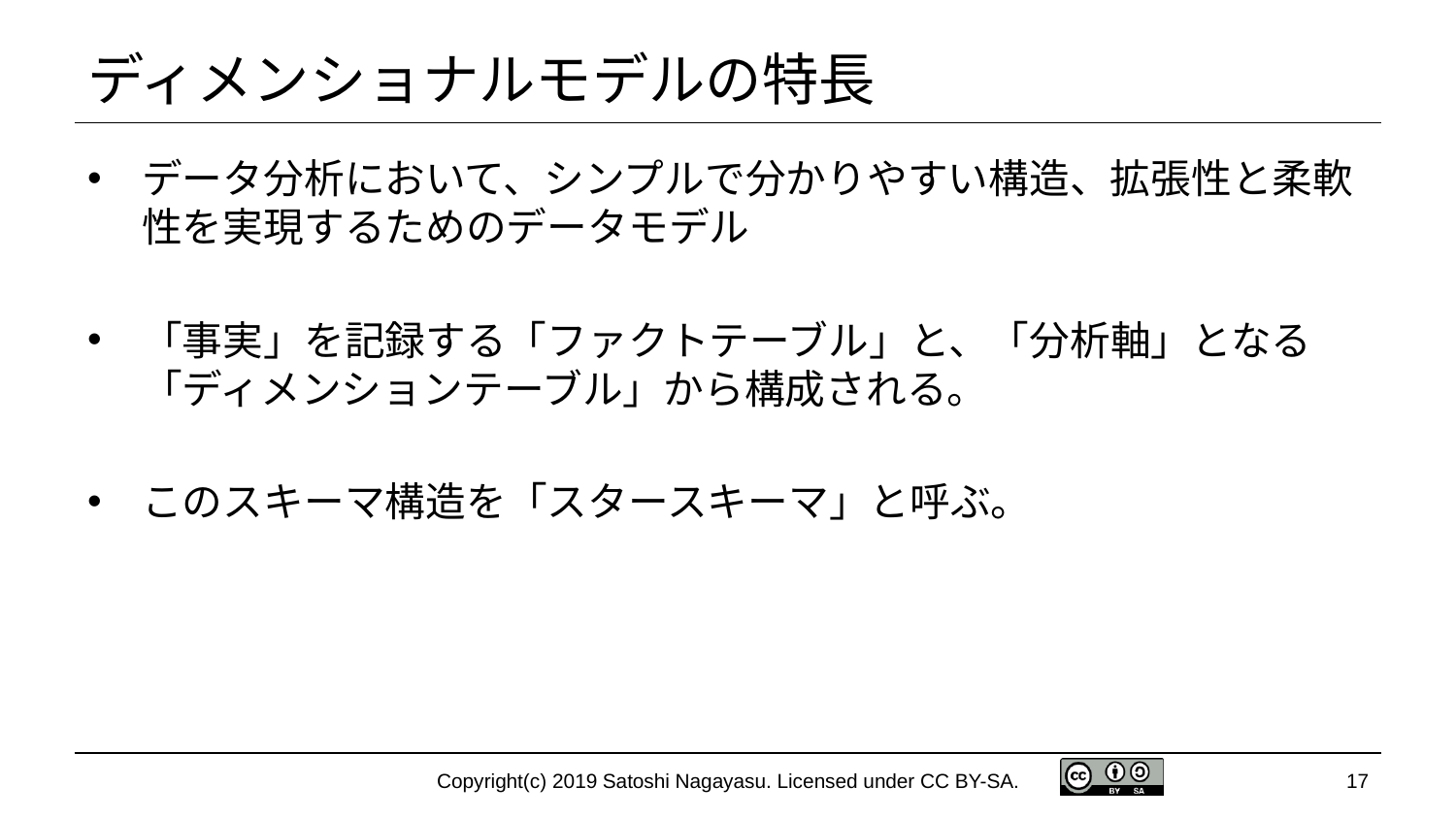

# ディメンショナルモデルの特長
データ分析において、シンプルで分かりやすい構造、拡張性と柔軟性を実現するためのデータモデル

「事実」を記録する「ファクトテーブル」と、「分析軸」となる「ディメンションテーブル」から構成される。

このスキーマ構造を「スタースキーマ」と呼ぶ。
Copyright(c) 2019 Satoshi Nagayasu. Licensed under CC BY-SA.
17